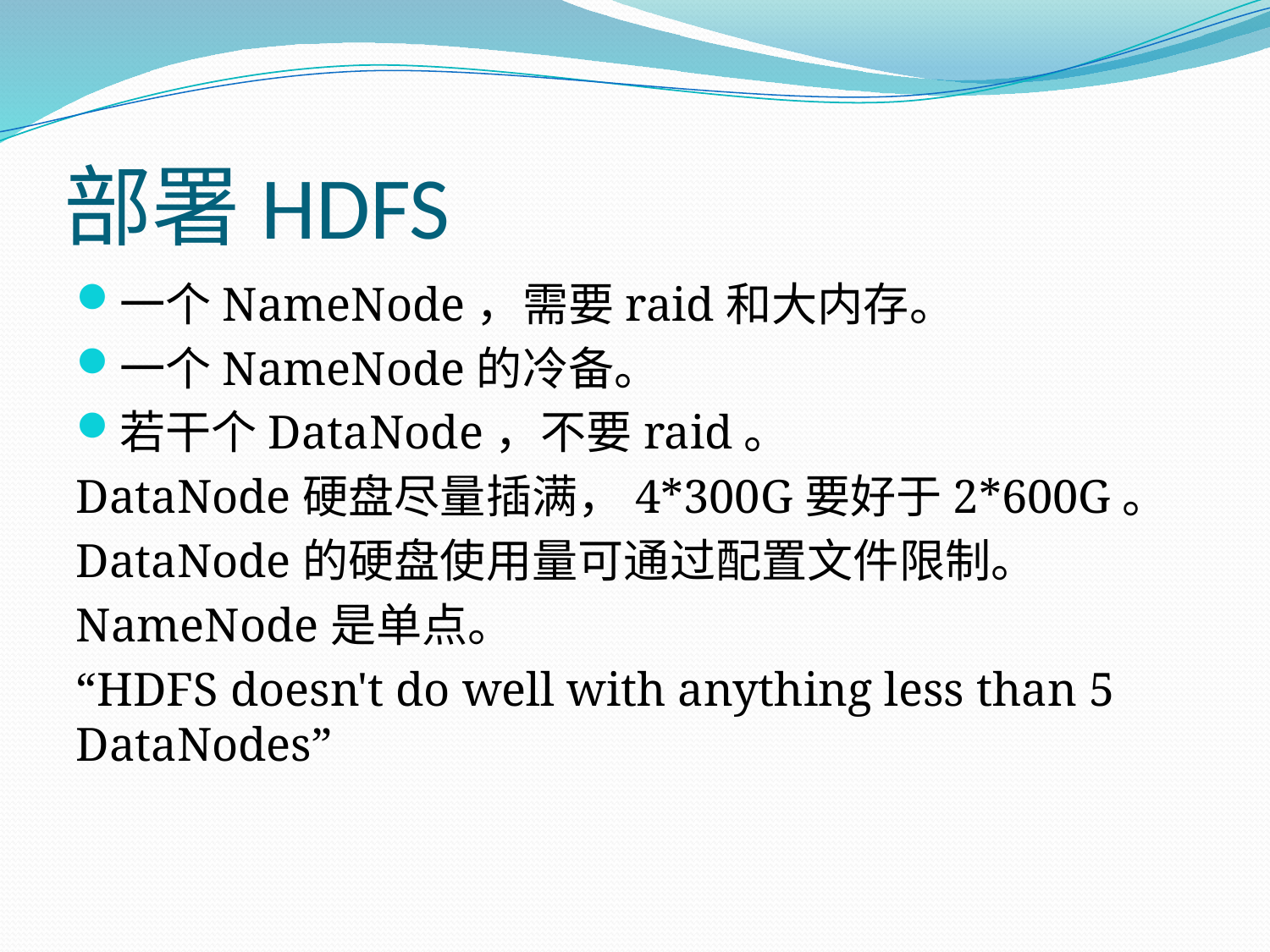

# 部署HDFS
一个NameNode，需要raid和大内存。
一个NameNode的冷备。
若干个DataNode，不要raid。
DataNode硬盘尽量插满，4*300G要好于2*600G。
DataNode的硬盘使用量可通过配置文件限制。
NameNode是单点。
“HDFS doesn't do well with anything less than 5 DataNodes”